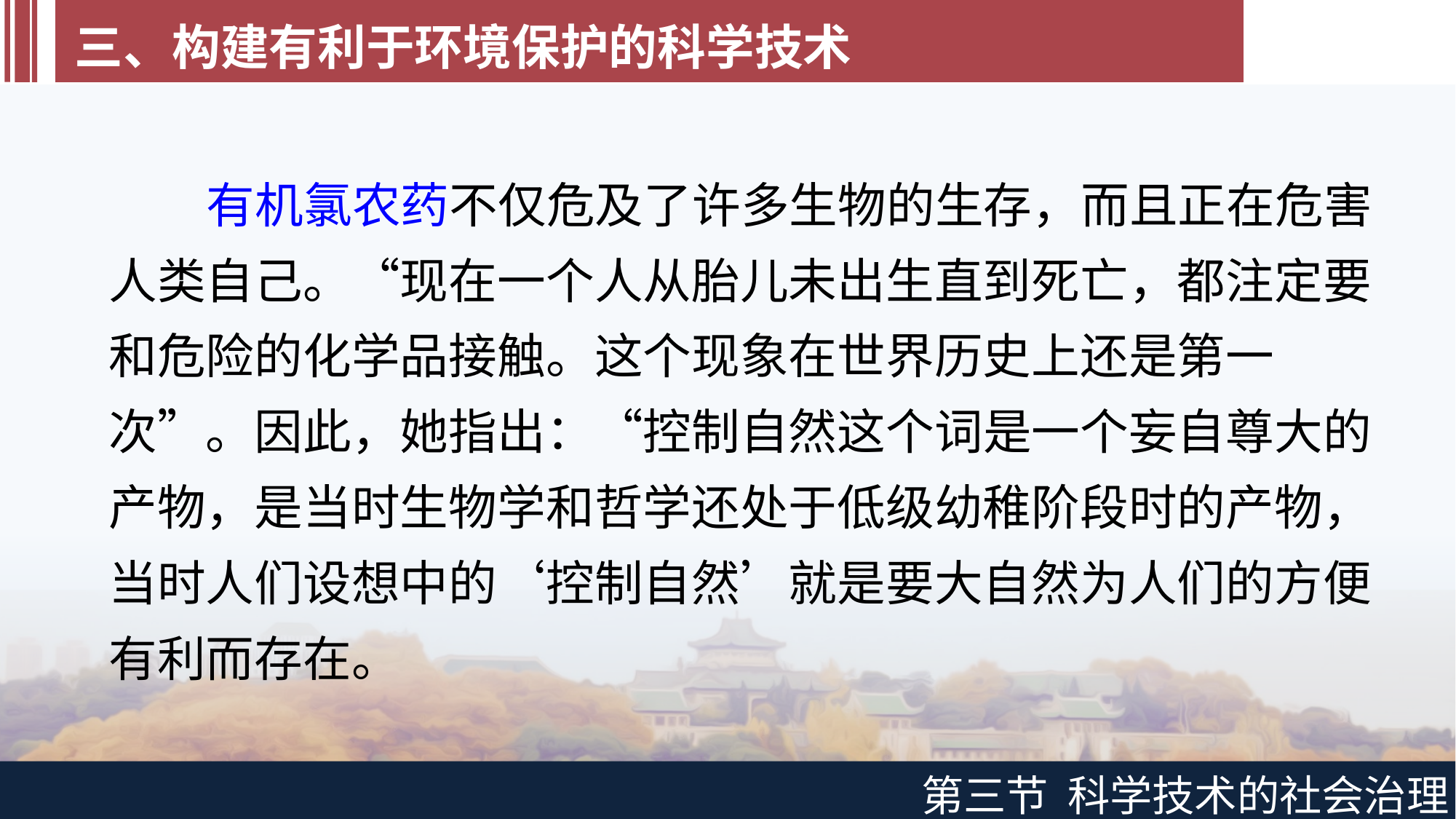

三、构建有利于环境保护的科学技术
有机氯农药不仅危及了许多生物的生存，而且正在危害人类自己。“现在一个人从胎儿未出生直到死亡，都注定要和危险的化学品接触。这个现象在世界历史上还是第一次”。因此，她指出：“控制自然这个词是一个妄自尊大的产物，是当时生物学和哲学还处于低级幼稚阶段时的产物，当时人们设想中的‘控制自然’就是要大自然为人们的方便有利而存在。

第三节  科学技术的社会治理